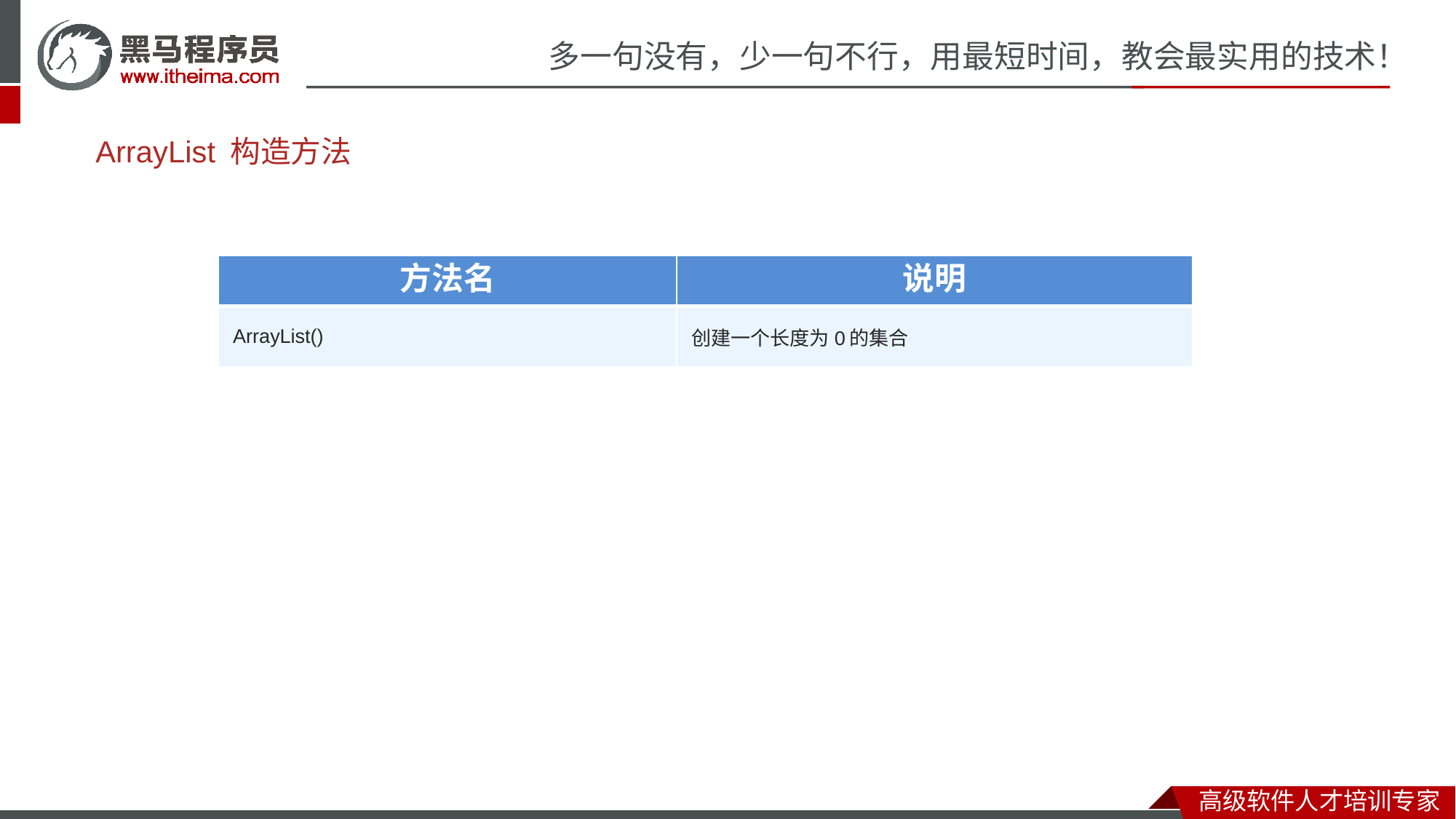

ArrayList
构造方法
| 方法名 | 说明 |
| --- | --- |
| ArrayList() | 创建一个长度为0的集合 |